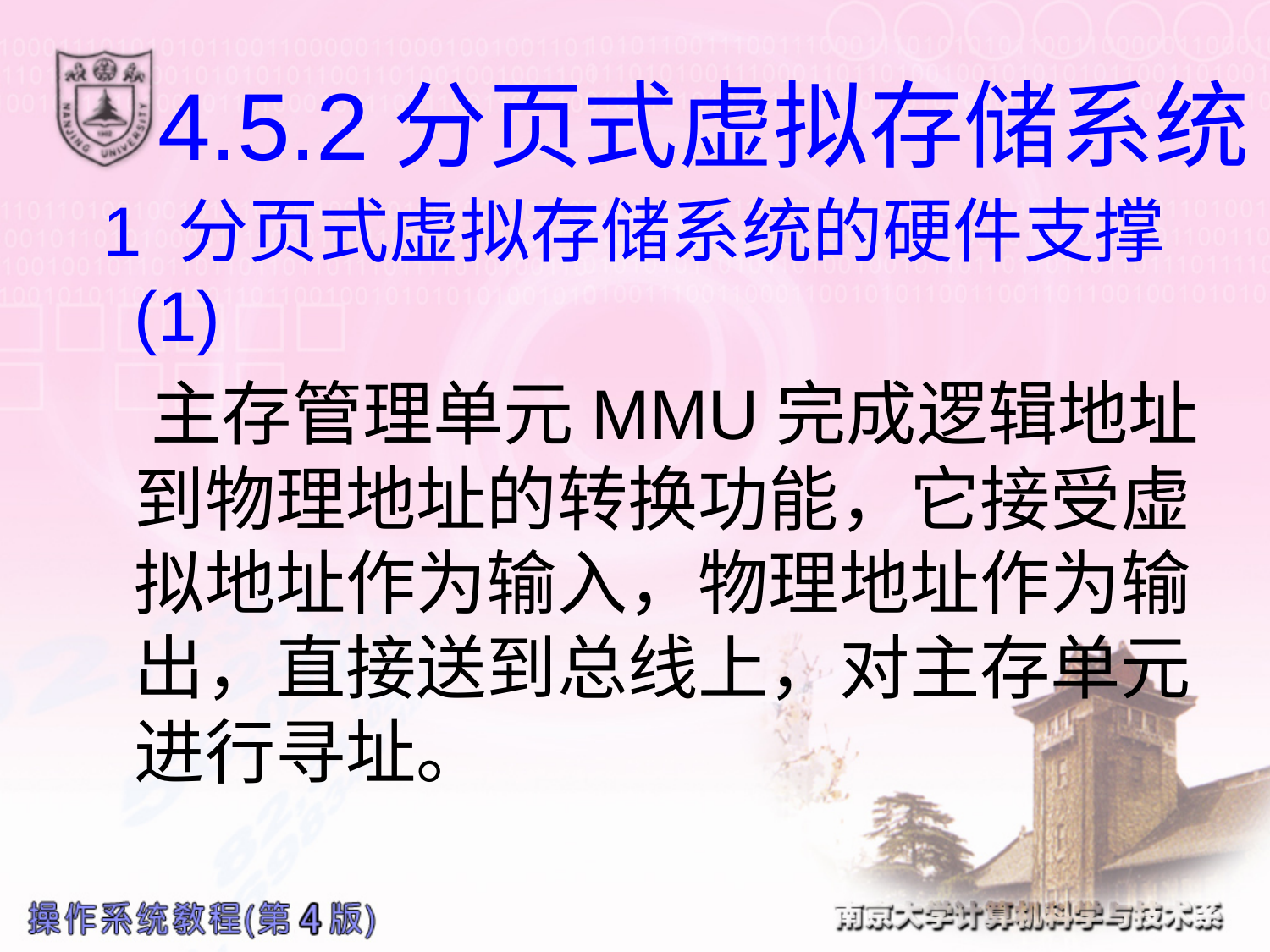

# 4.5.2分页式虚拟存储系统
 1 分页式虚拟存储系统的硬件支撑(1)
   主存管理单元MMU完成逻辑地址到物理地址的转换功能，它接受虚拟地址作为输入，物理地址作为输出，直接送到总线上，对主存单元进行寻址。